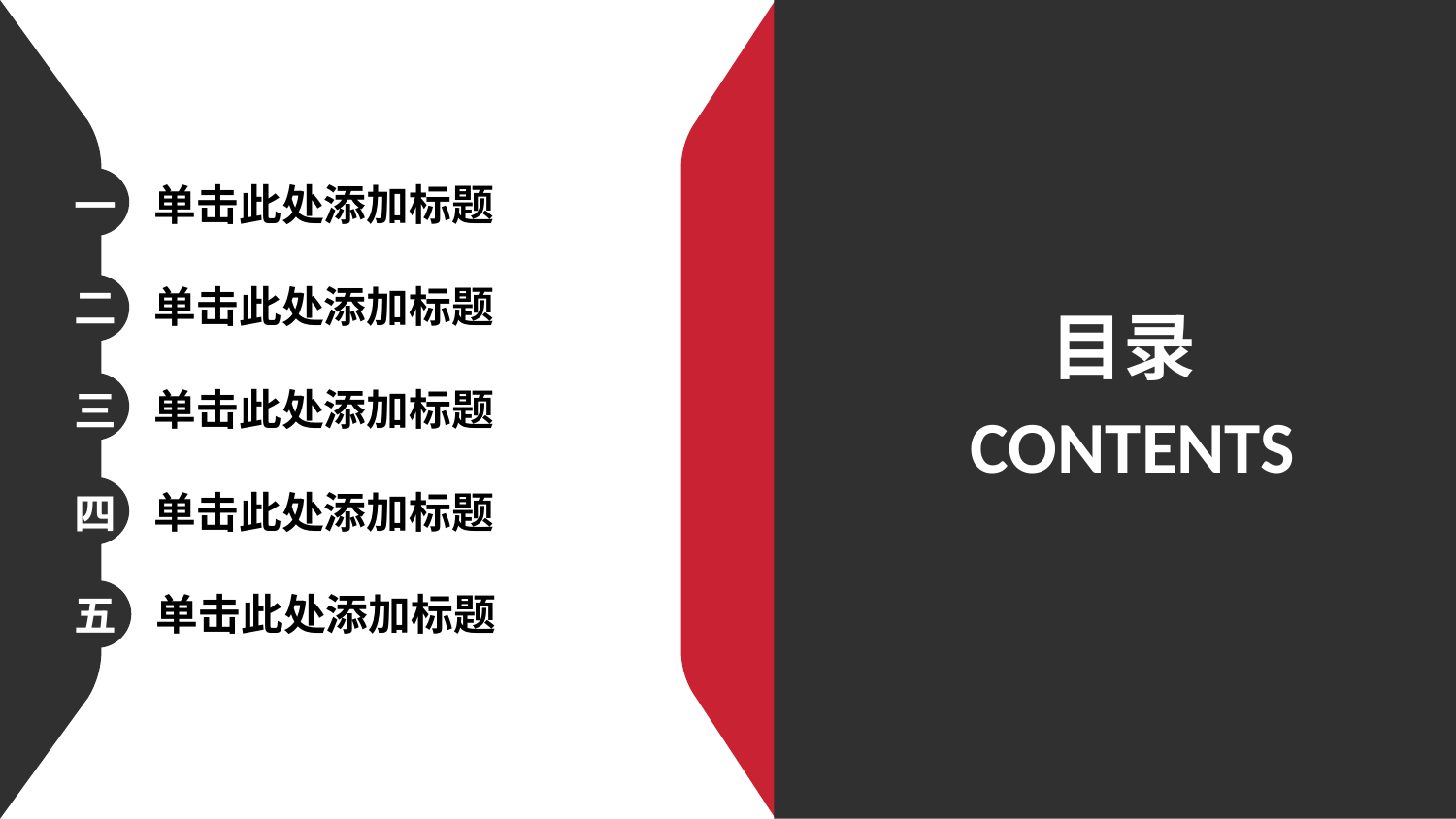

一
单击此处添加标题
单击此处添加标题
二

目录

三
单击此处添加标题
CONTENTS

四
单击此处添加标题

五
单击此处添加标题